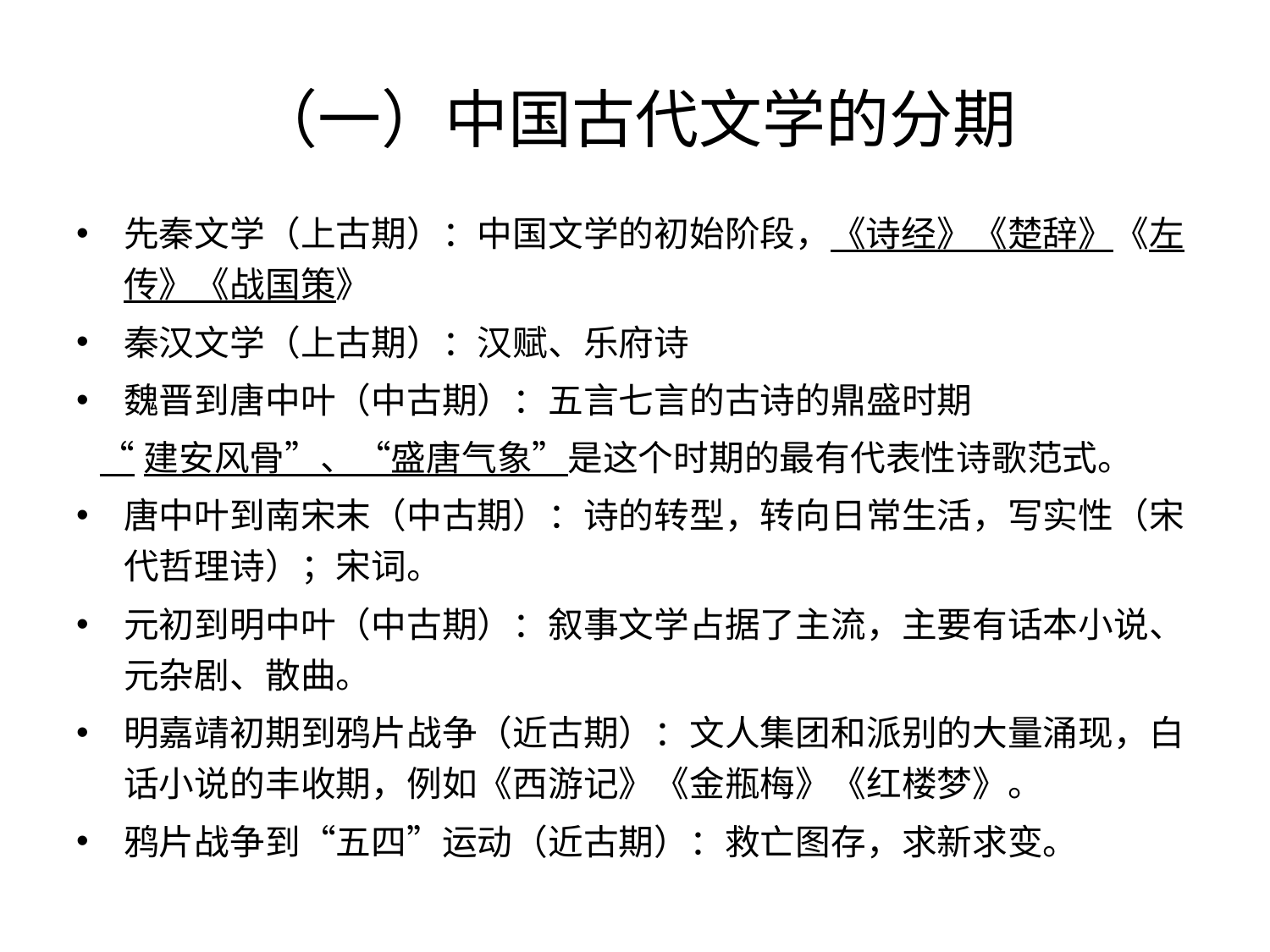

# （一）中国古代文学的分期
先秦文学（上古期）：中国文学的初始阶段，《诗经》《楚辞》《左传》《战国策》
秦汉文学（上古期）：汉赋、乐府诗
魏晋到唐中叶（中古期）：五言七言的古诗的鼎盛时期
   “建安风骨”、“盛唐气象”是这个时期的最有代表性诗歌范式。
唐中叶到南宋末（中古期）：诗的转型，转向日常生活，写实性（宋代哲理诗）；宋词。
元初到明中叶（中古期）：叙事文学占据了主流，主要有话本小说、元杂剧、散曲。
明嘉靖初期到鸦片战争（近古期）：文人集团和派别的大量涌现，白话小说的丰收期，例如《西游记》《金瓶梅》《红楼梦》。
鸦片战争到“五四”运动（近古期）：救亡图存，求新求变。